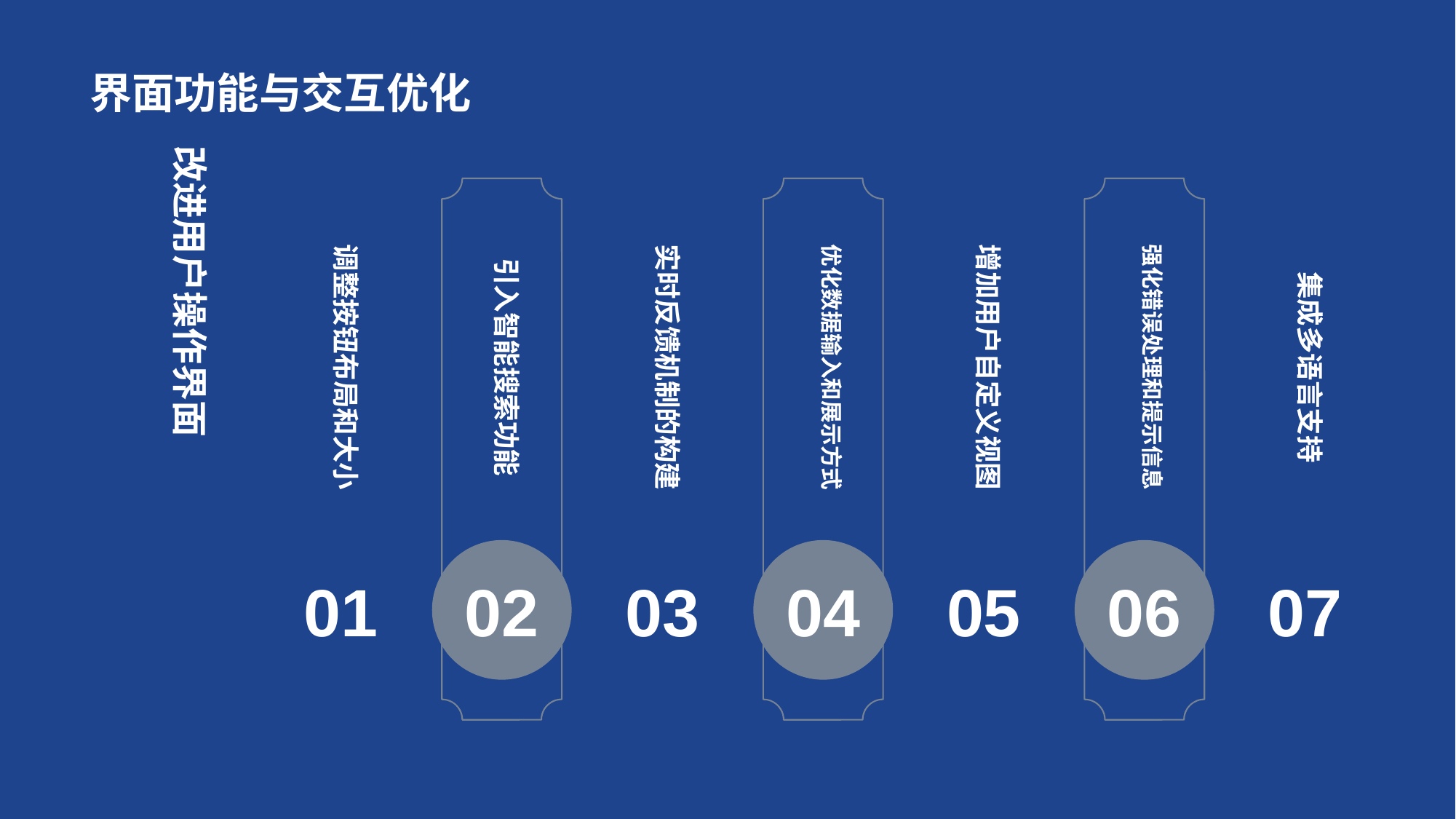

# 界面功能与交互优化
改进用户操作界面

调整按钮布局和大小
01

引入智能搜索功能
02

实时反馈机制的构建
03

优化数据输入和展示方式
04

增加用户自定义视图
05

强化错误处理和提示信息
06

集成多语言支持
07